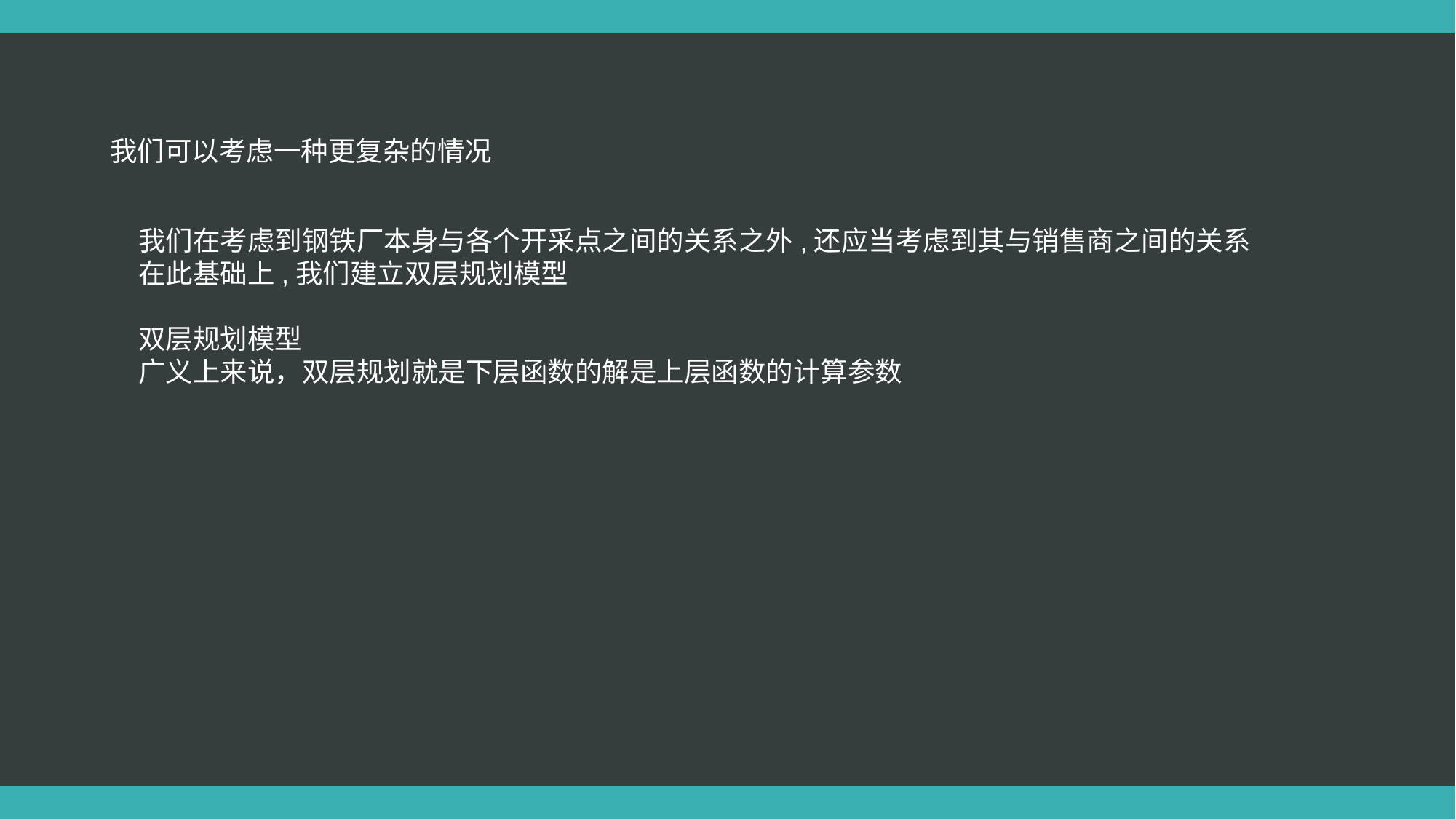

我们可以考虑一种更复杂的情况
我们在考虑到钢铁厂本身与各个开采点之间的关系之外,还应当考虑到其与销售商之间的关系
在此基础上,我们建立双层规划模型

双层规划模型
广义上来说，双层规划就是下层函数的解是上层函数的计算参数